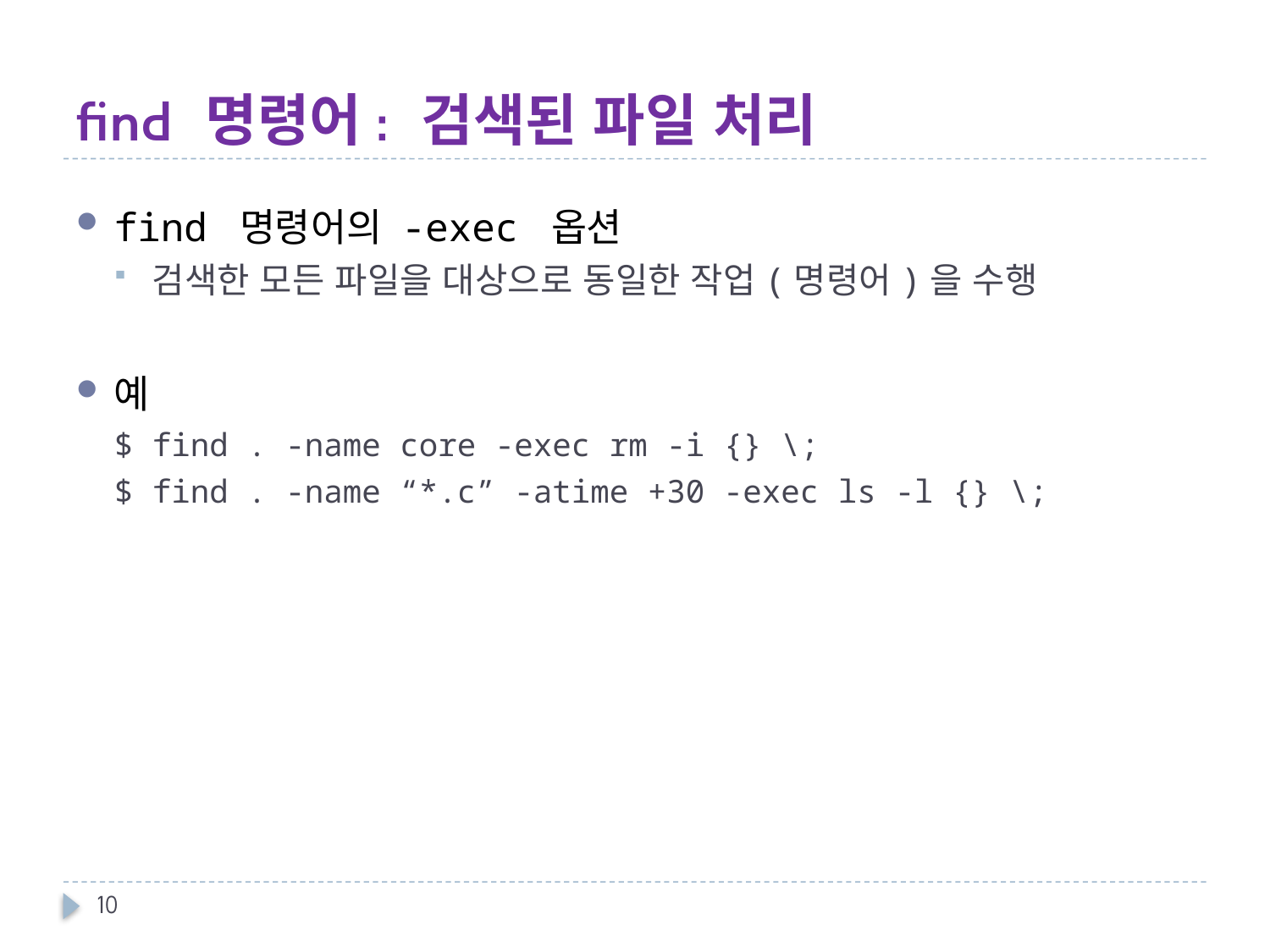

# find 명령어: 검색된 파일 처리
find 명령어의 -exec 옵션
검색한 모든 파일을 대상으로 동일한 작업(명령어)을 수행

예
$ find . -name core -exec rm -i {} \;
$ find . -name “*.c” -atime +30 -exec ls -l {} \;

10